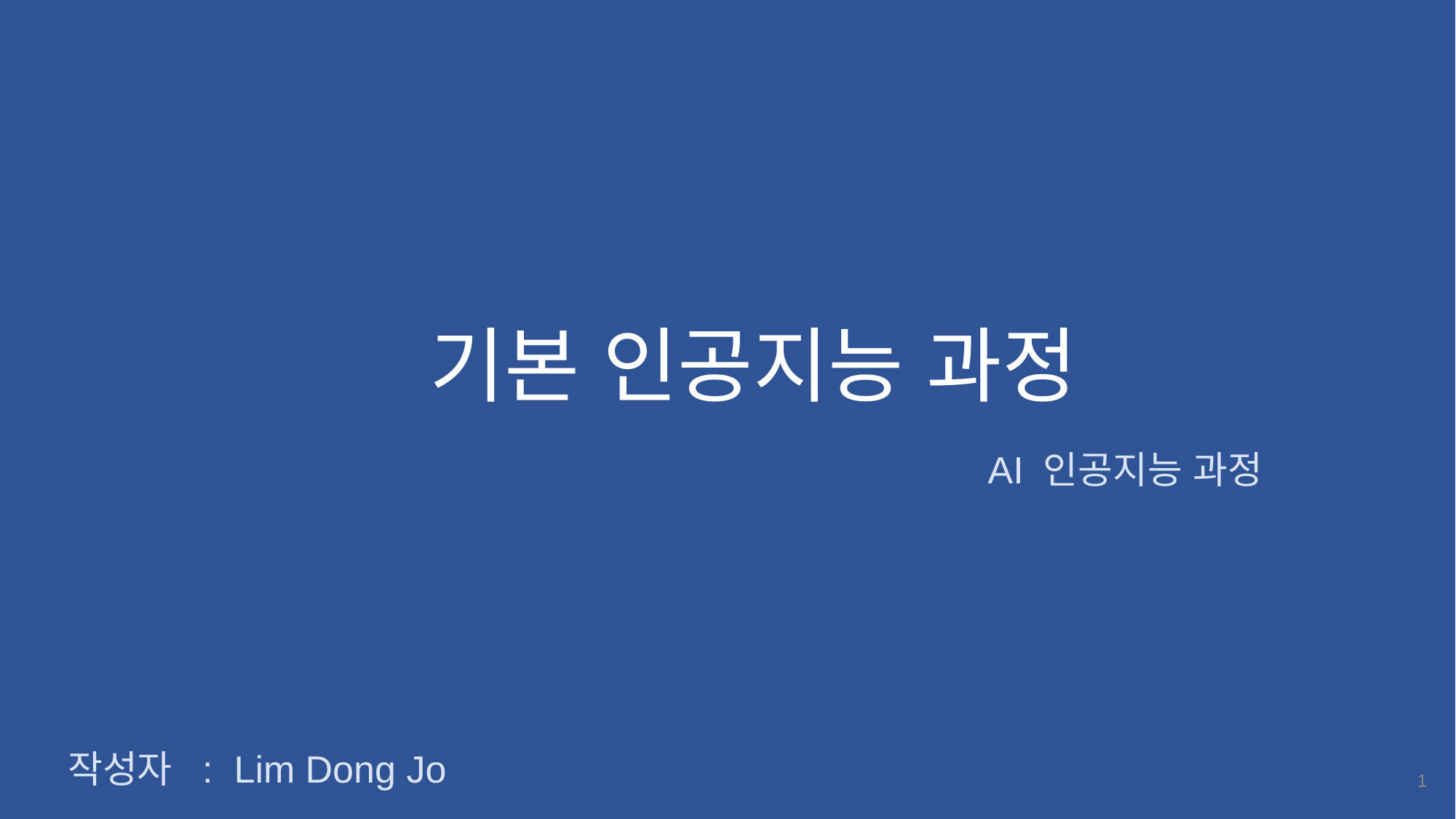

# 기본 인공지능 과정
AI 인공지능 과정
작성자  :  Lim Dong Jo
1